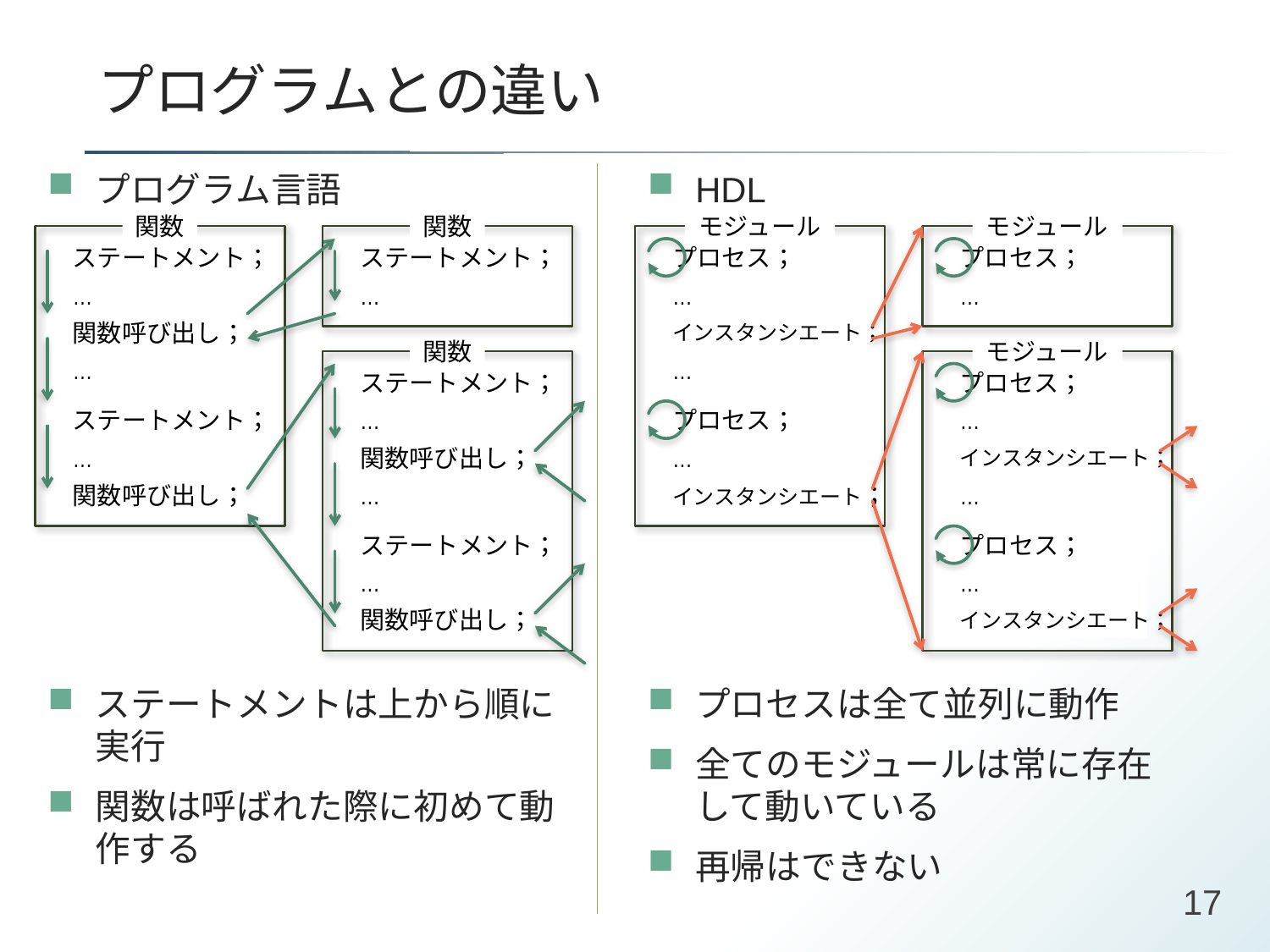

# プログラムとの違い
プログラム言語
HDL
関数
関数
モジュール
モジュール

ステートメント；
ステートメント；

プロセス；

プロセス；
…
…
…
…
関数呼び出し；
インスタンシエート；
関数
モジュール
…

…

ステートメント；

プロセス；
ステートメント；
…

プロセス；
…
…
関数呼び出し；
…
インスタンシエート；
関数呼び出し；
…
インスタンシエート；
…
ステートメント；

プロセス；
…
…
関数呼び出し；
インスタンシエート；
プロセスは全て並列に動作
全てのモジュールは常に存在して動いている
再帰はできない
ステートメントは上から順に実行
関数は呼ばれた際に初めて動作する
17